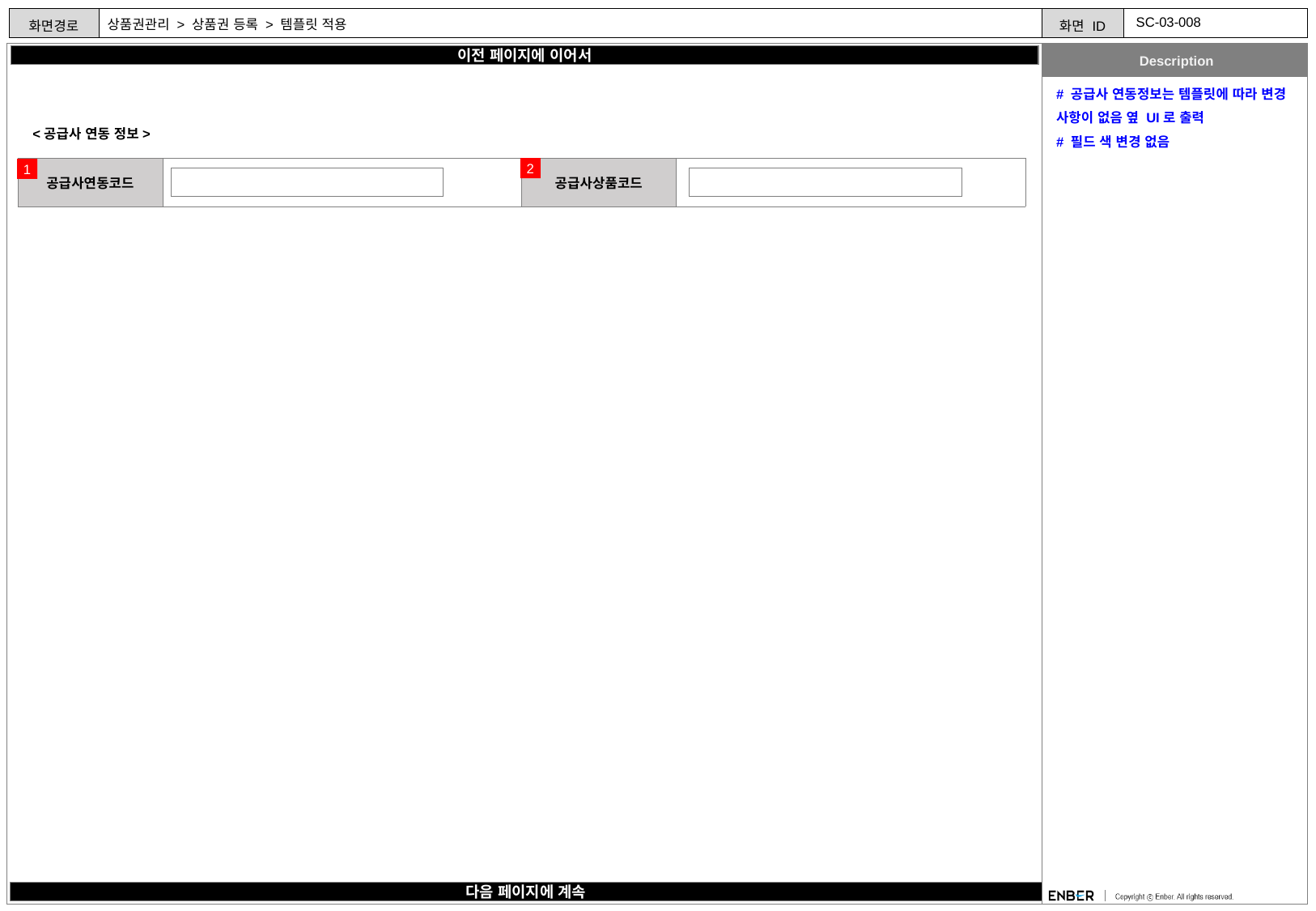

SC-03-008
# 상품권관리 > 상품권 등록 > 템플릿 적용
이전 페이지에 이어서
V
# 공급사 연동정보는 템플릿에 따라 변경 사항이 없음 옆 UI로 출력
# 필드 색 변경 없음
<공급사 연동 정보>
| 공급사연동코드 |  | 공급사상품코드 |  |
| --- | --- | --- | --- |
2
1

다음 페이지에 계속